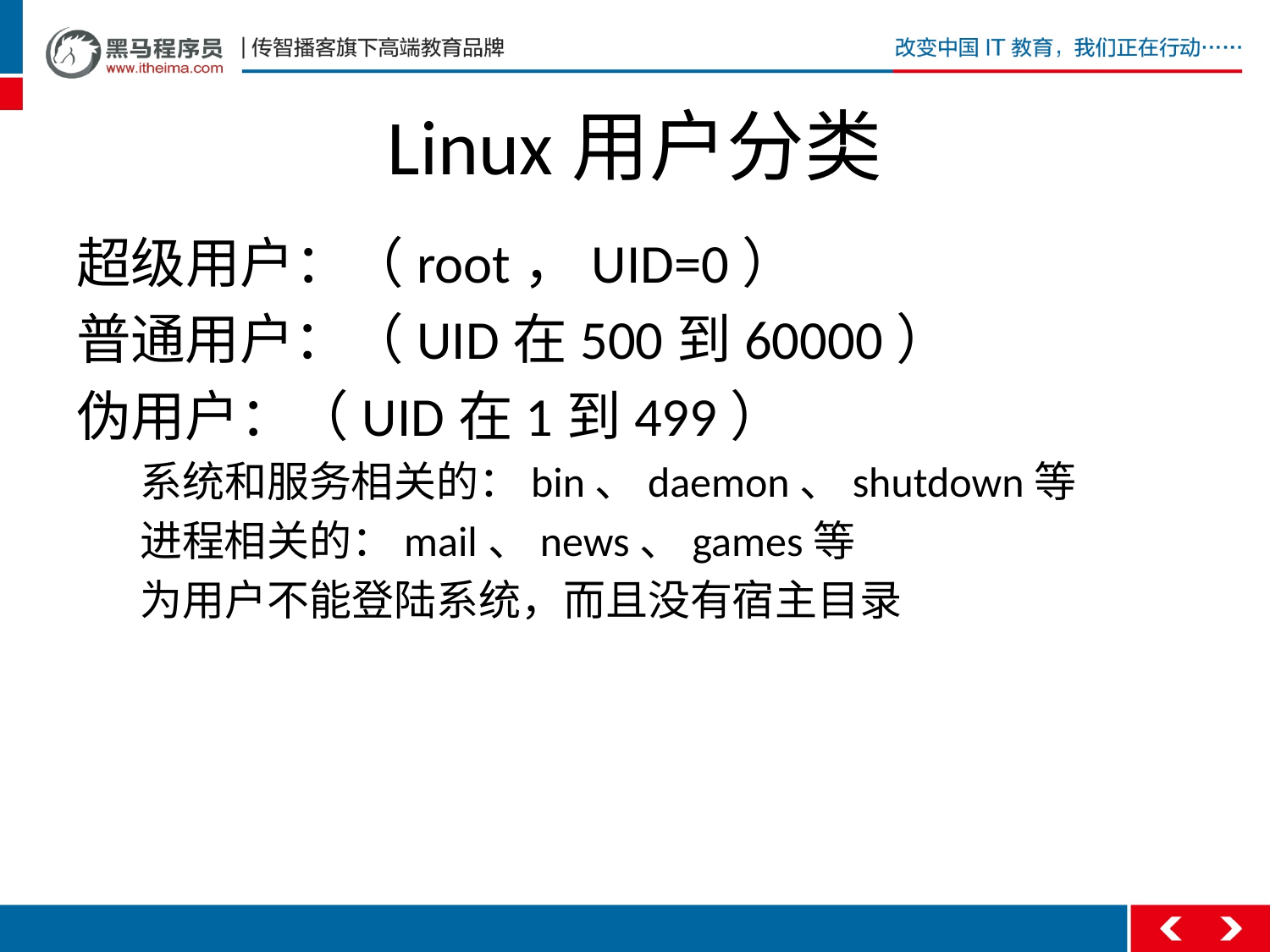

# Linux用户分类
超级用户：（root，UID=0）
普通用户：（UID在500到60000）
伪用户：（UID在1到499）
系统和服务相关的：bin、daemon、shutdown等
进程相关的：mail、news、games等
为用户不能登陆系统，而且没有宿主目录